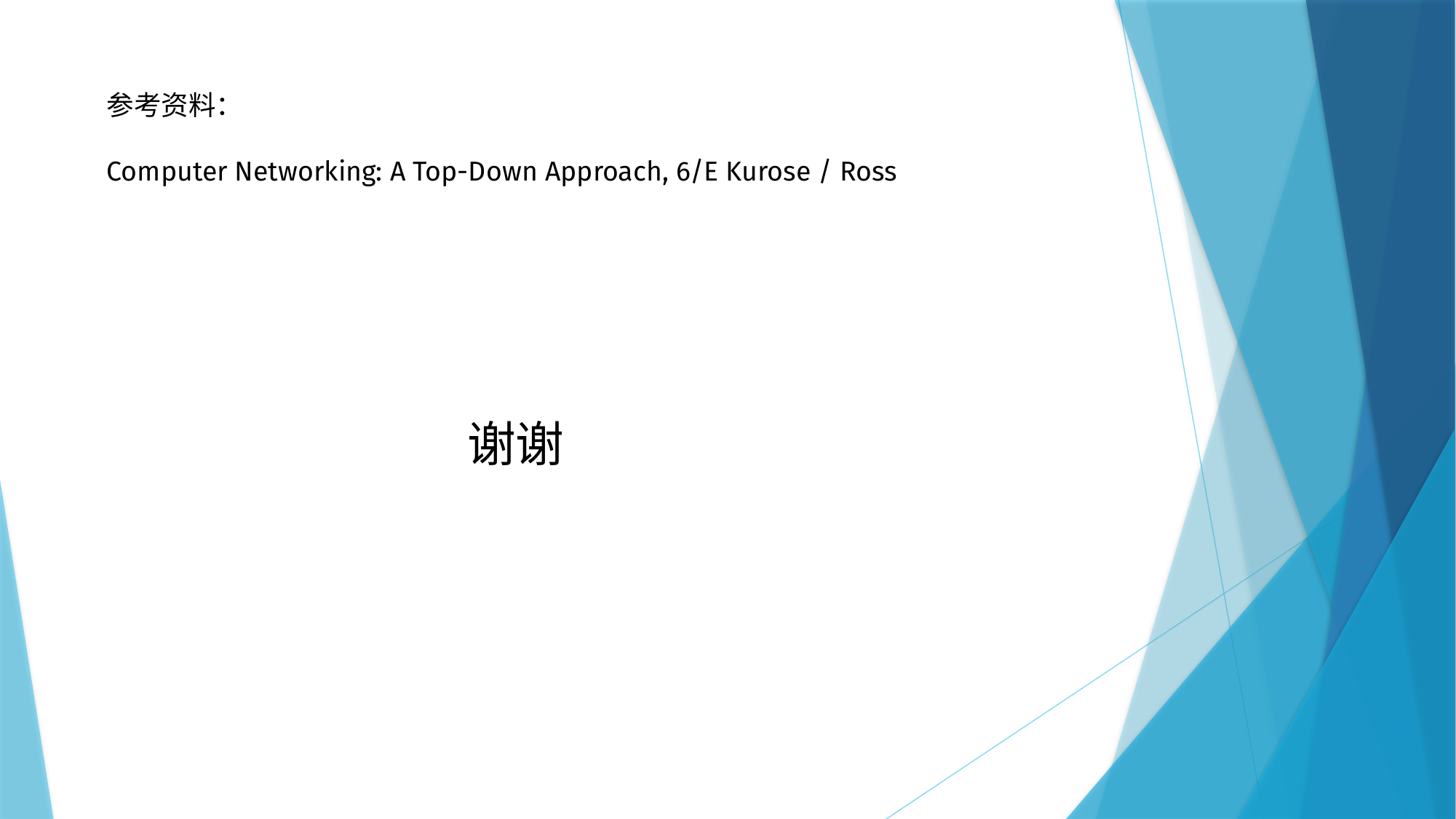

参考资料：

Computer Networking: A Top-Down Approach, 6/E Kurose / Ross
谢谢